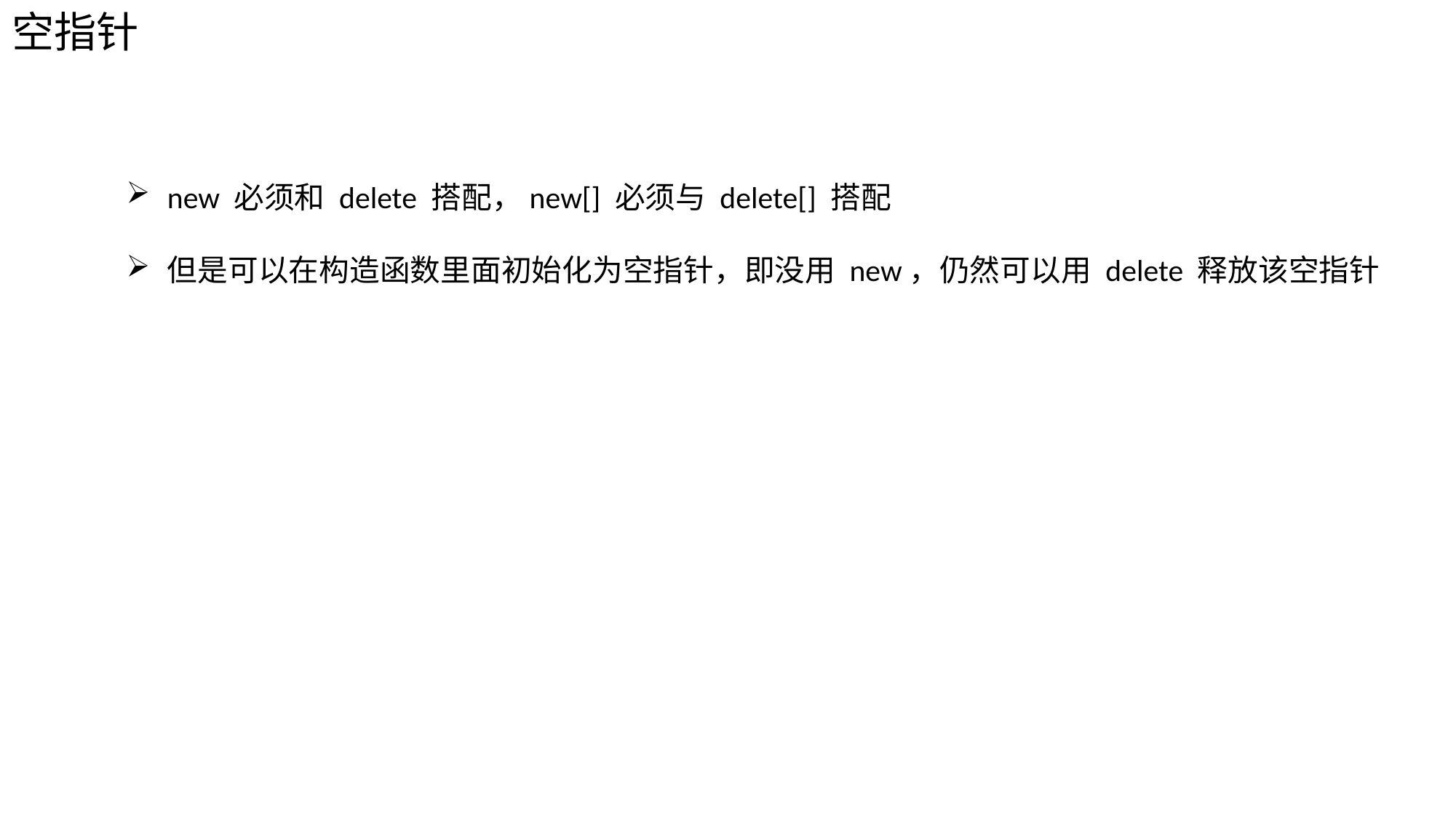

空指针
new 必须和 delete 搭配，new[] 必须与 delete[] 搭配

但是可以在构造函数里面初始化为空指针，即没用 new，仍然可以用 delete 释放该空指针